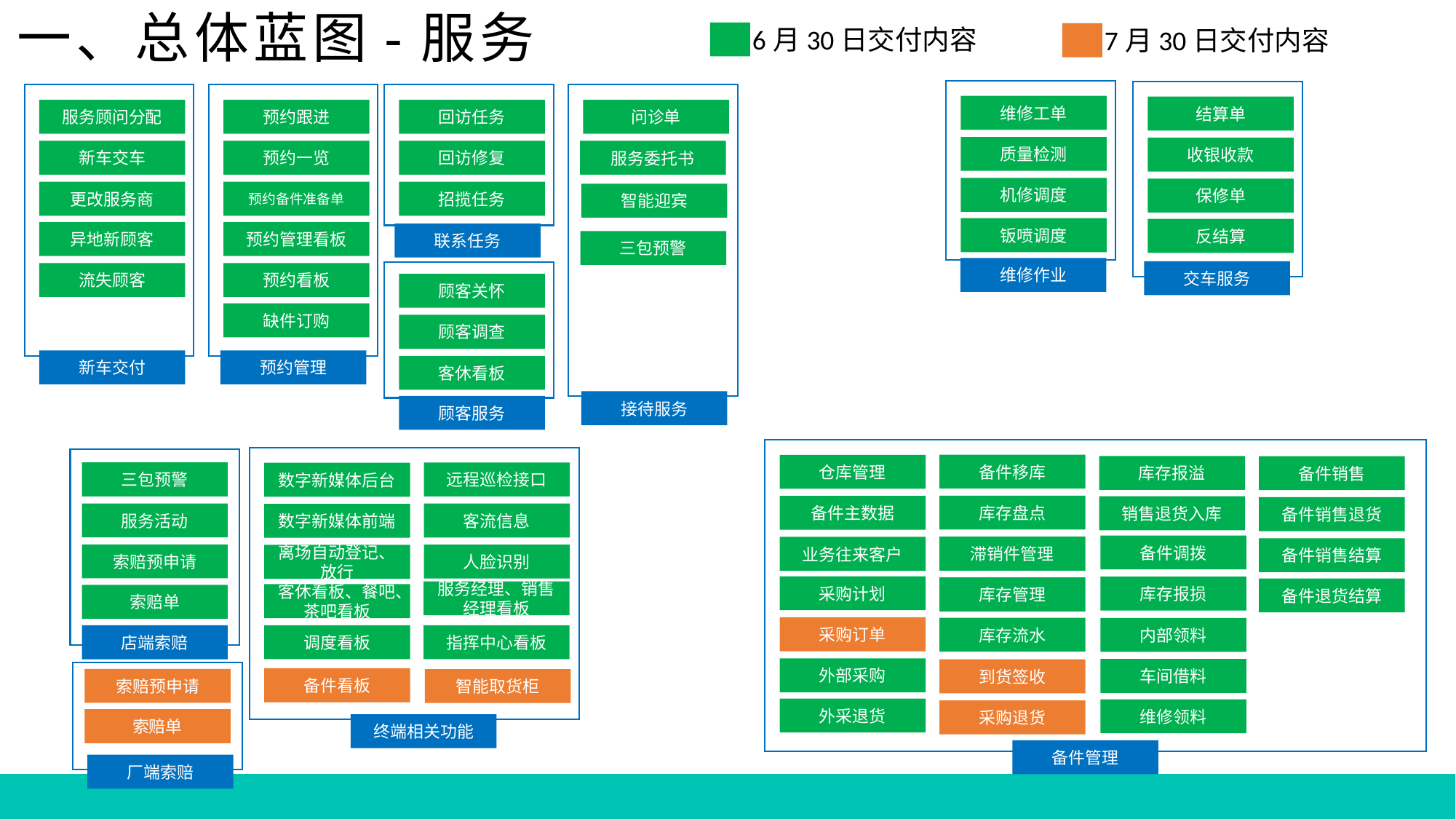

一、总体蓝图-服务
6月30日交付内容
7月30日交付内容

维修工单
结算单
服务顾问分配
预约跟进
回访任务
问诊单
质量检测
收银收款
新车交车
预约一览
回访修复
服务委托书
机修调度
保修单
招揽任务
更改服务商
预约备件准备单
智能迎宾
钣喷调度
反结算
异地新顾客
预约管理看板
联系任务
三包预警
维修作业
交车服务

流失顾客
预约看板
顾客关怀
缺件订购
顾客调查
新车交付
预约管理
客休看板
接待服务
顾客服务

备件移库
仓库管理
库存报溢
备件销售
三包预警
远程巡检接口
数字新媒体后台
库存盘点
备件主数据
销售退货入库
备件销售退货
服务活动
客流信息
数字新媒体前端
备件调拨
滞销件管理
业务往来客户
备件销售结算
索赔预申请
人脸识别
离场自动登记、放行
采购计划
库存报损
库存管理
备件退货结算
服务经理、销售经理看板
客休看板、餐吧、茶吧看板
索赔单
采购订单
库存流水
内部领料
调度看板
指挥中心看板
店端索赔
外部采购
车间借料
到货签收

备件看板
索赔预申请
智能取货柜
外采退货
维修领料
采购退货
索赔单
终端相关功能
备件管理
厂端索赔